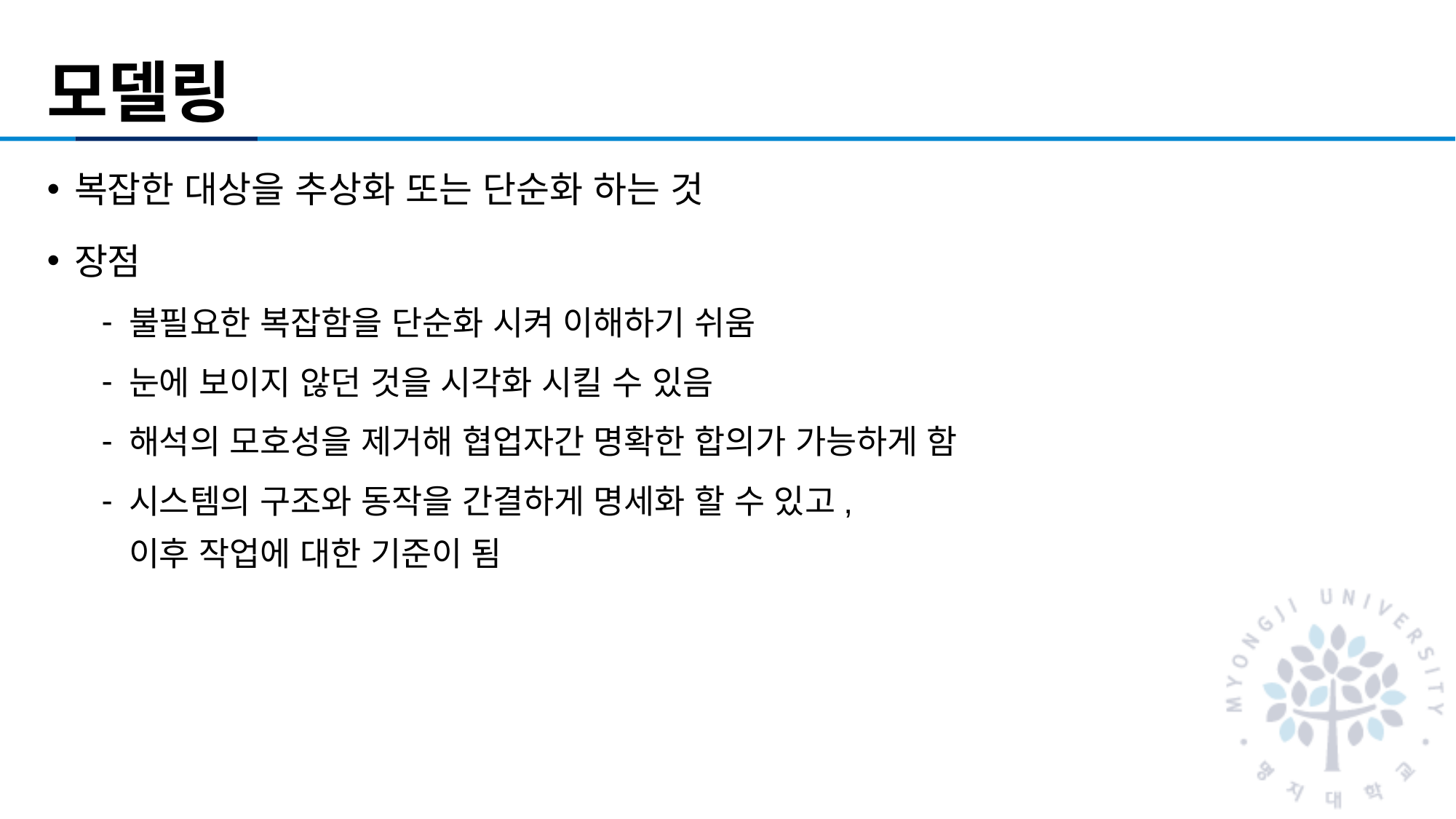

# 모델링
복잡한 대상을 추상화 또는 단순화 하는 것
장점
불필요한 복잡함을 단순화 시켜 이해하기 쉬움
눈에 보이지 않던 것을 시각화 시킬 수 있음
해석의 모호성을 제거해 협업자간 명확한 합의가 가능하게 함
시스템의 구조와 동작을 간결하게 명세화 할 수 있고,
이후 작업에 대한 기준이 됨